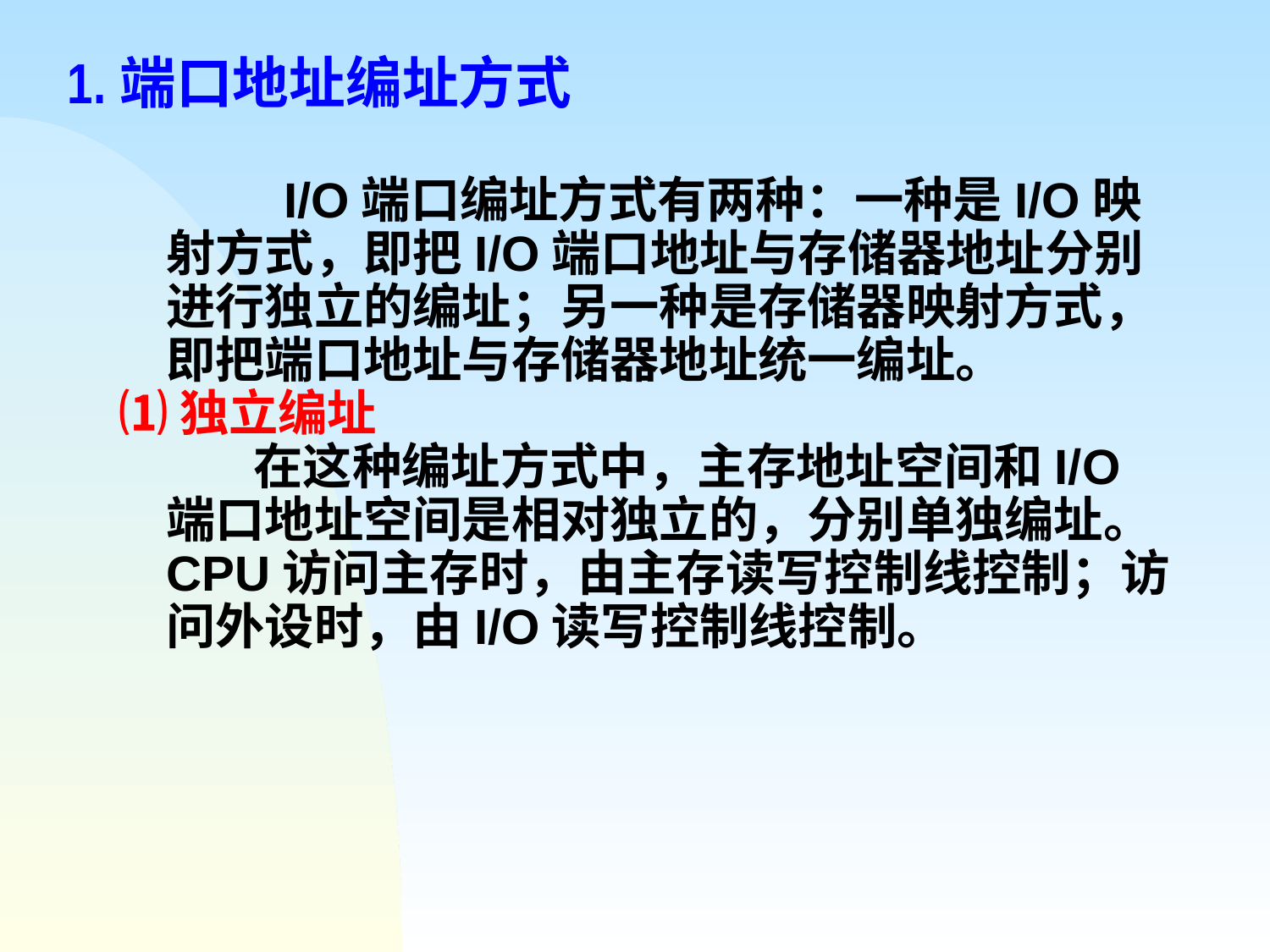

1.端口地址编址方式
            I/O端口编址方式有两种：一种是I/O映射方式，即把I/O端口地址与存储器地址分别进行独立的编址；另一种是存储器映射方式，即把端口地址与存储器地址统一编址。
⑴独立编址
           在这种编址方式中，主存地址空间和I/O端口地址空间是相对独立的，分别单独编址。CPU访问主存时，由主存读写控制线控制；访问外设时，由I/O读写控制线控制。
116